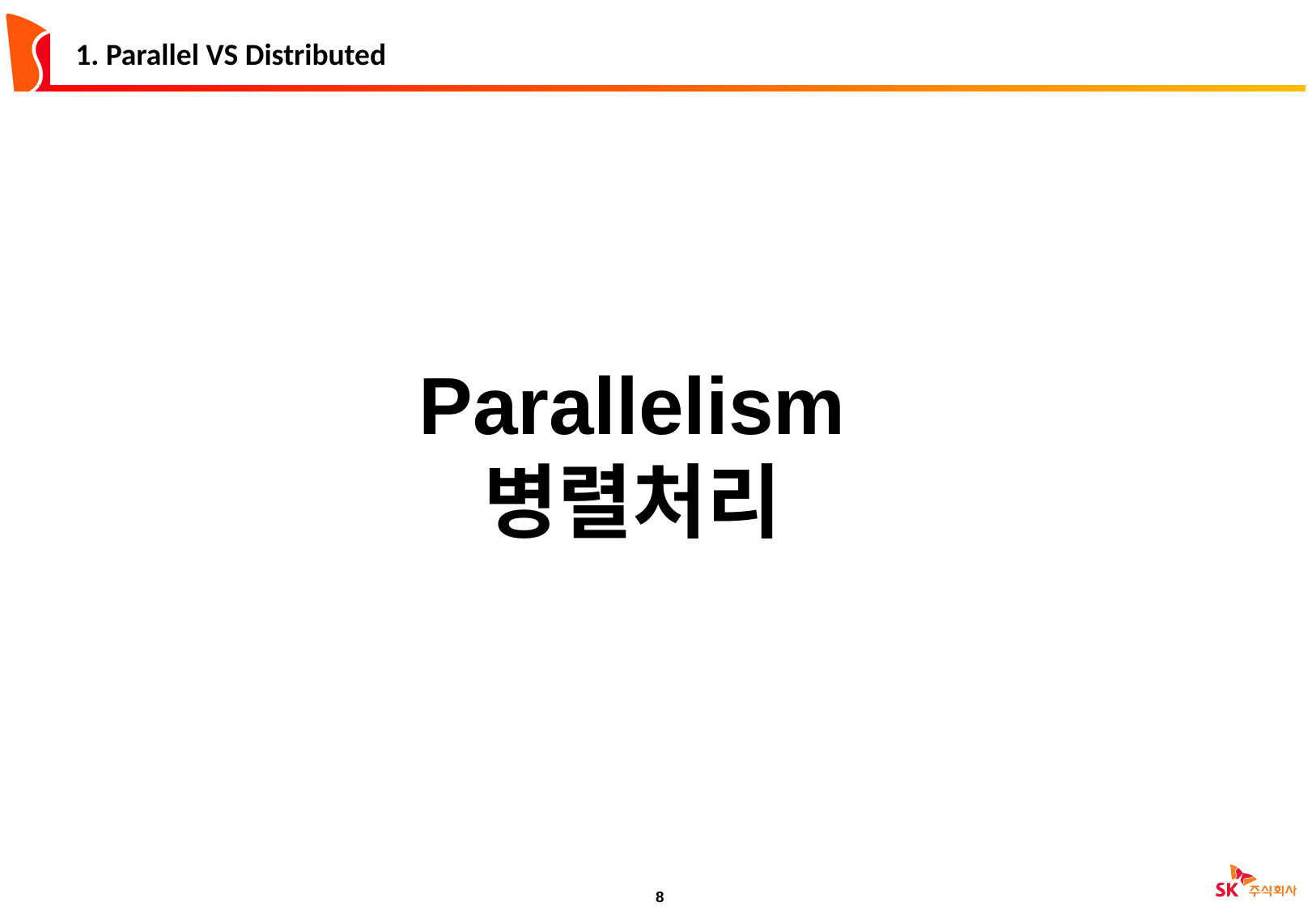

# 1. Parallel VS Distributed
Parallelism
병렬처리